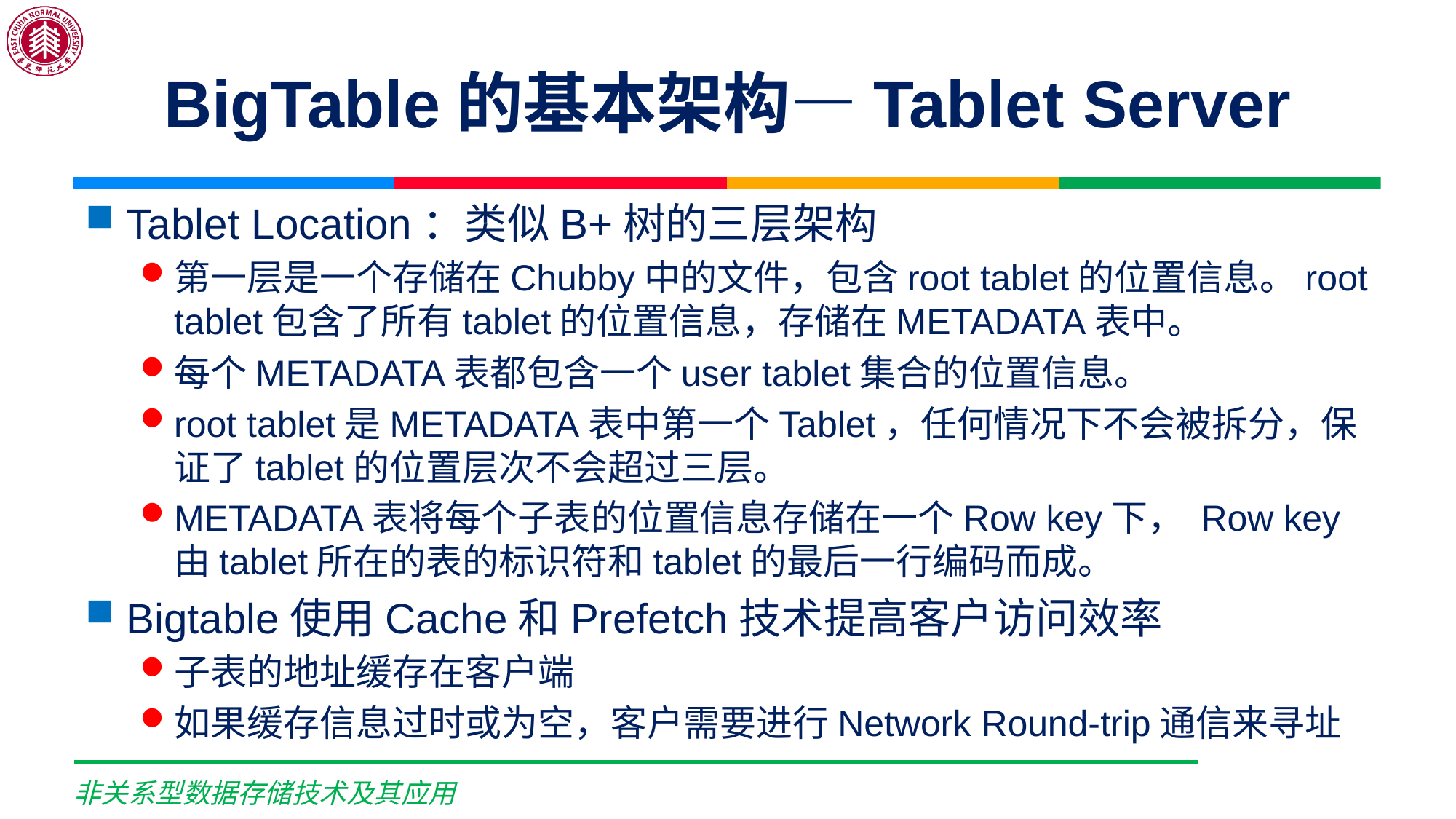

# BigTable的基本架构—Tablet Server
Tablet Location：类似B+树的三层架构
第一层是一个存储在Chubby中的文件，包含root tablet的位置信息。root tablet包含了所有tablet的位置信息，存储在METADATA表中。
每个METADATA表都包含一个user tablet集合的位置信息。
root tablet是METADATA表中第一个Tablet，任何情况下不会被拆分，保证了tablet的位置层次不会超过三层。
METADATA表将每个子表的位置信息存储在一个Row key下， Row key由tablet所在的表的标识符和tablet的最后一行编码而成。
Bigtable使用Cache和Prefetch技术提高客户访问效率
子表的地址缓存在客户端
如果缓存信息过时或为空，客户需要进行Network Round-trip通信来寻址